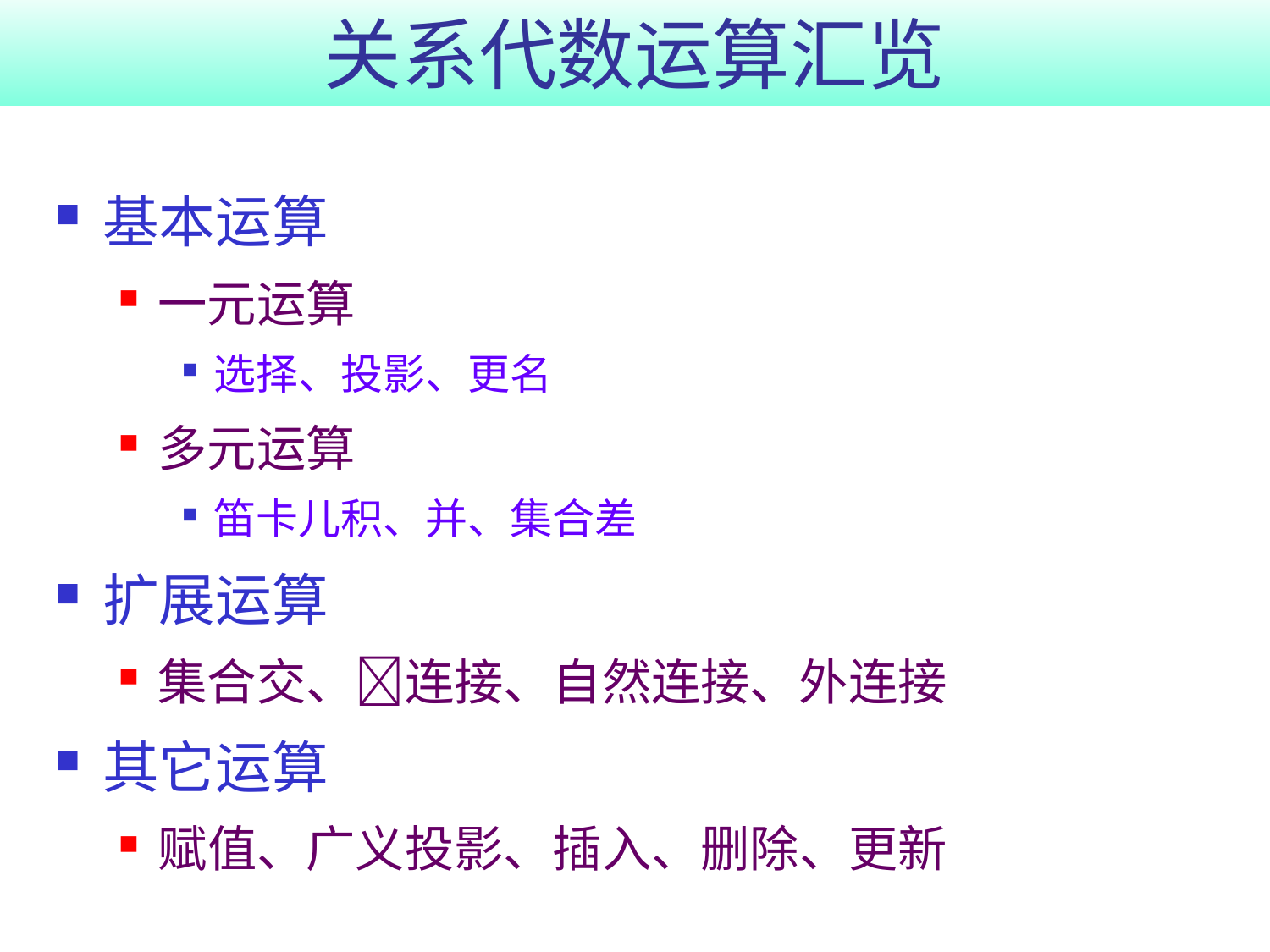

# 关系代数运算汇览
基本运算
一元运算
选择、投影、更名
多元运算
笛卡儿积、并、集合差
扩展运算
集合交、θ连接、自然连接、外连接
其它运算
赋值、广义投影、插入、删除、更新